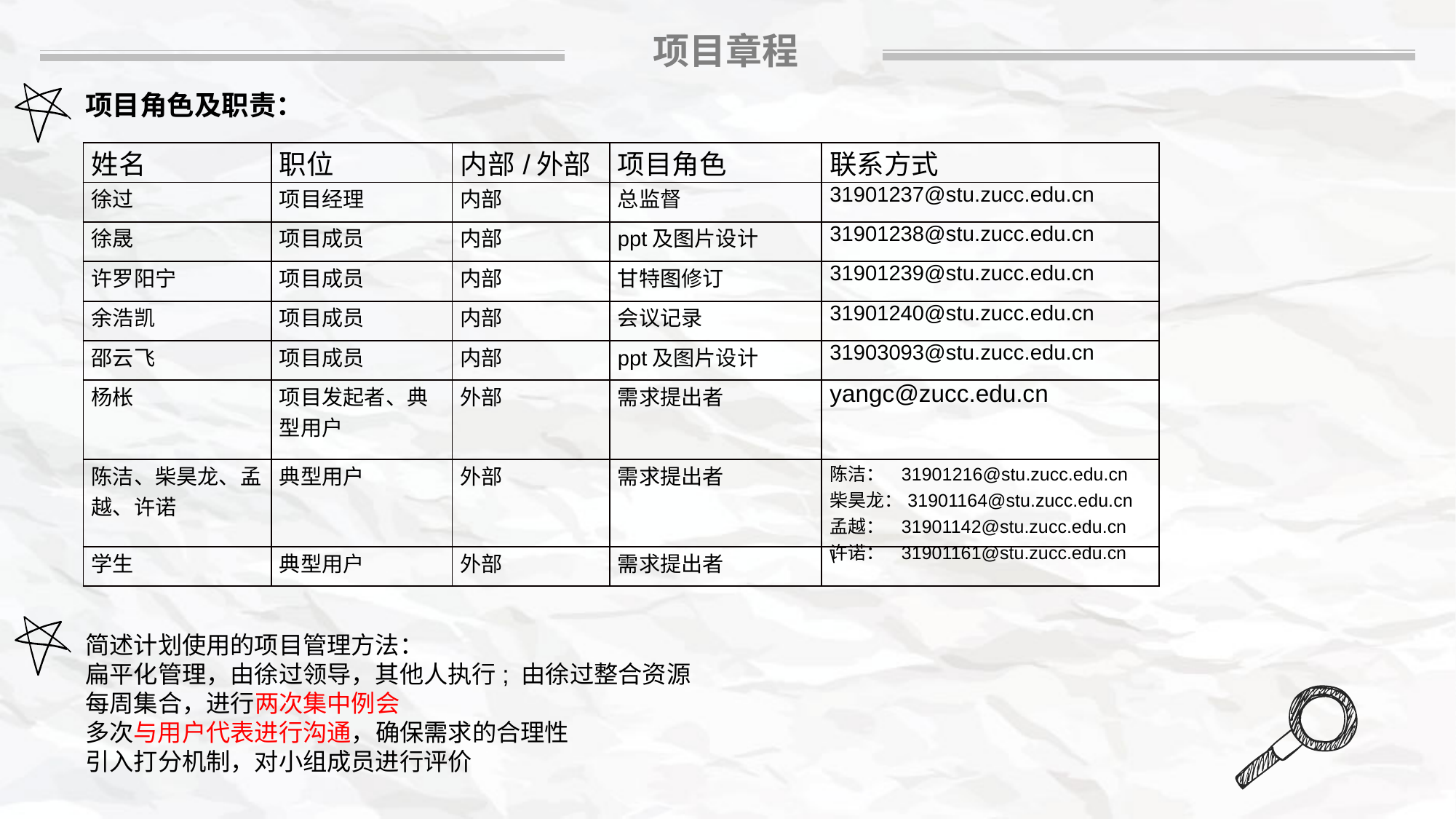

项目章程
项目角色及职责：

| 姓名 | 职位 | 内部/外部 | 项目角色 | 联系方式 |
| --- | --- | --- | --- | --- |
| 徐过 | 项目经理 | 内部 | 总监督 | 31901237@stu.zucc.edu.cn |
| 徐晟 | 项目成员 | 内部 | ppt及图片设计 | 31901238@stu.zucc.edu.cn |
| 许罗阳宁 | 项目成员 | 内部 | 甘特图修订 | 31901239@stu.zucc.edu.cn |
| 余浩凯 | 项目成员 | 内部 | 会议记录 | 31901240@stu.zucc.edu.cn |
| 邵云飞 | 项目成员 | 内部 | ppt及图片设计 | 31903093@stu.zucc.edu.cn |
| 杨枨 | 项目发起者、典型用户 | 外部 | 需求提出者 | yangc@zucc.edu.cn |
| 陈洁、柴昊龙、孟越、许诺 | 典型用户 | 外部 | 需求提出者 | 陈洁： 31901216@stu.zucc.edu.cn 柴昊龙：31901164@stu.zucc.edu.cn 孟越： 31901142@stu.zucc.edu.cn 许诺： 31901161@stu.zucc.edu.cn |
| 学生 | 典型用户 | 外部 | 需求提出者 | \ |

简述计划使用的项目管理方法：
扁平化管理，由徐过领导，其他人执行; 由徐过整合资源
每周集合，进行两次集中例会
多次与用户代表进行沟通，确保需求的合理性
引入打分机制，对小组成员进行评价